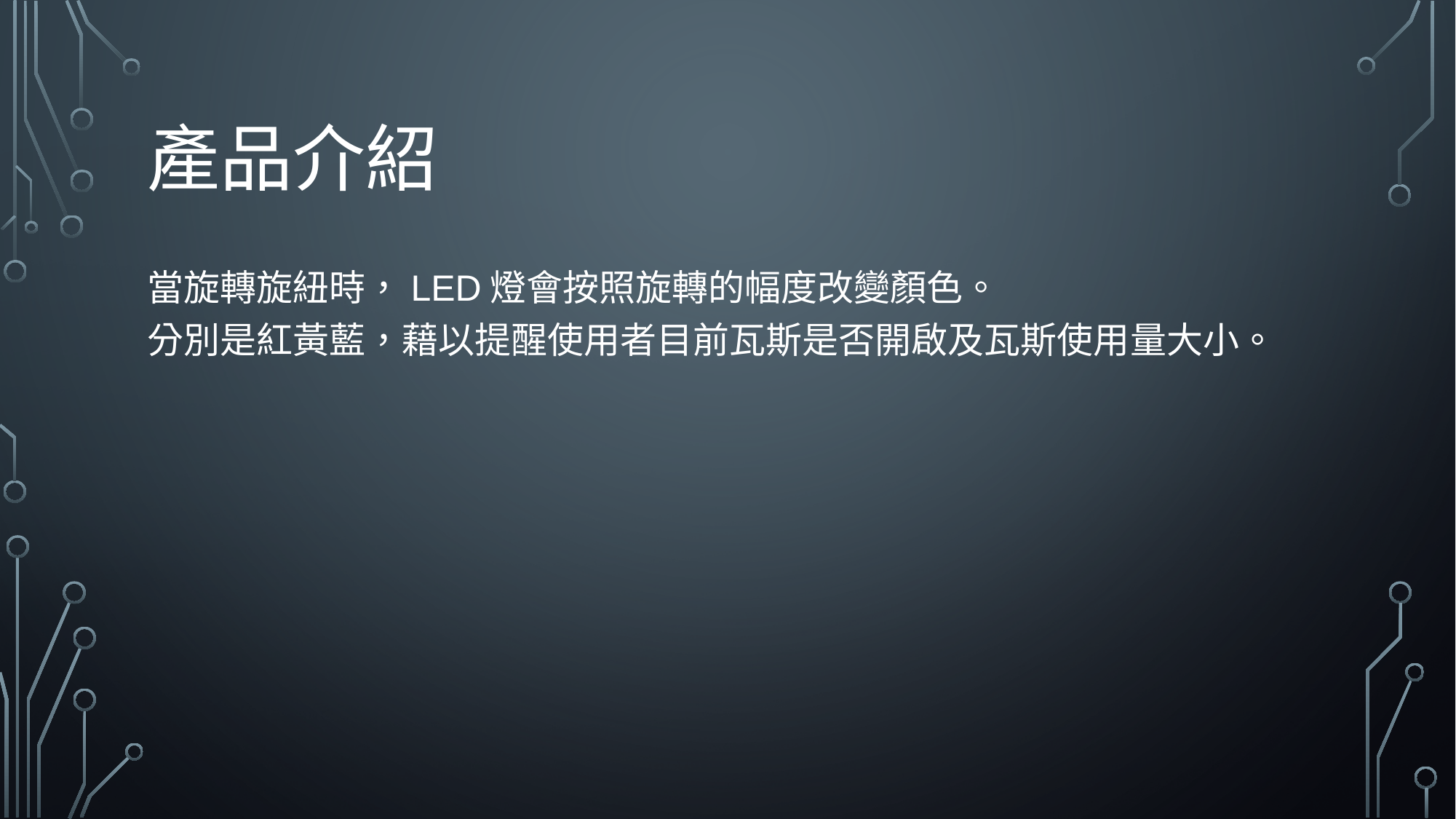

# 產品介紹
當旋轉旋紐時，LED燈會按照旋轉的幅度改變顏色。
分別是紅黃藍，藉以提醒使用者目前瓦斯是否開啟及瓦斯使用量大小。